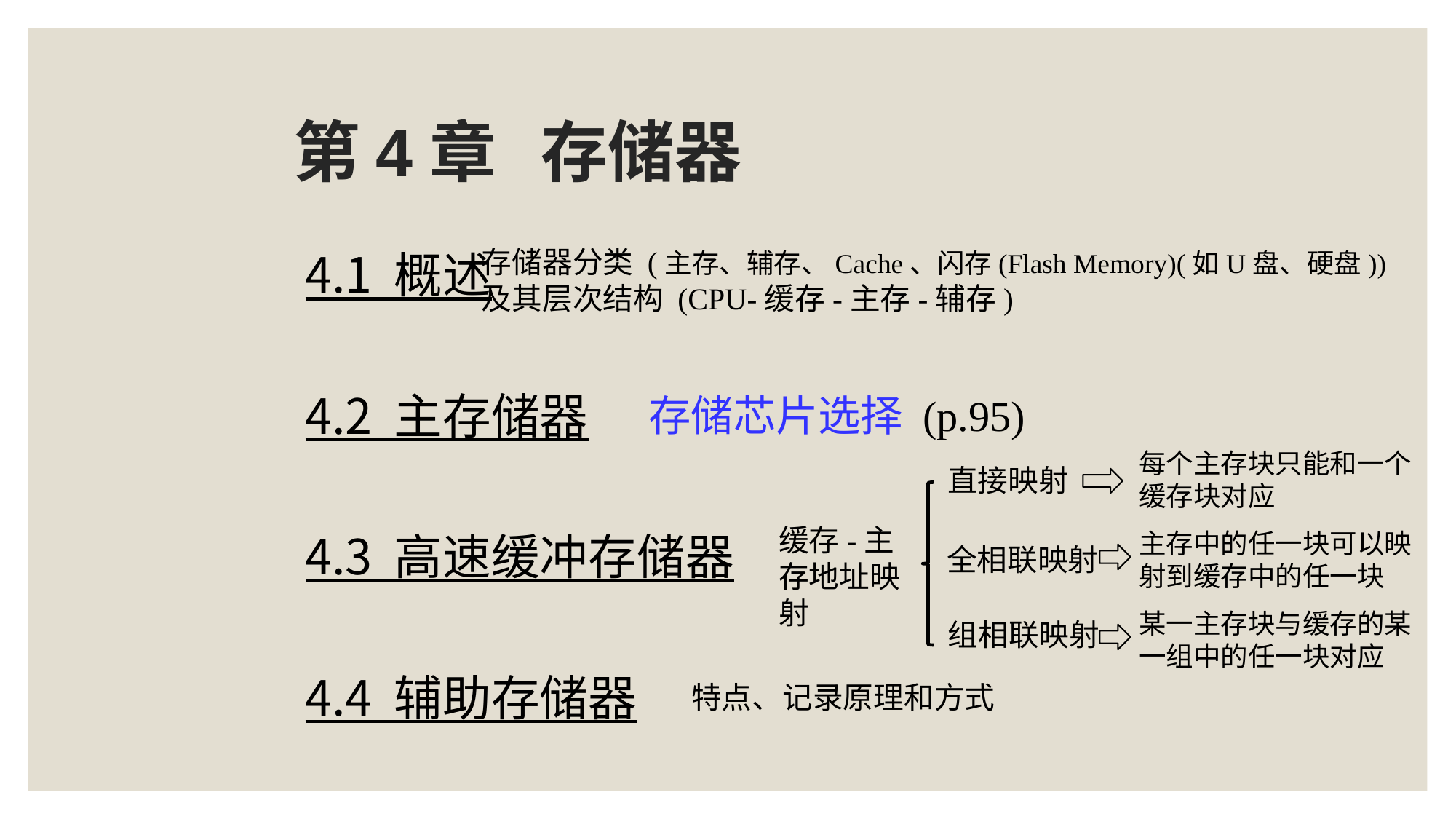

第4章   存储器
存储器分类 (主存、辅存、Cache、闪存(Flash Memory)(如U盘、硬盘))
及其层次结构 (CPU-缓存-主存-辅存)
4.1  概述
4.2  主存储器
存储芯片选择 (p.95)
每个主存块只能和一个
缓存块对应
直接映射

缓存-主存地址映射
4.3  高速缓冲存储器
主存中的任一块可以映射到缓存中的任一块
全相联映射

某一主存块与缓存的某一组中的任一块对应
组相联映射

4.4  辅助存储器
特点、记录原理和方式